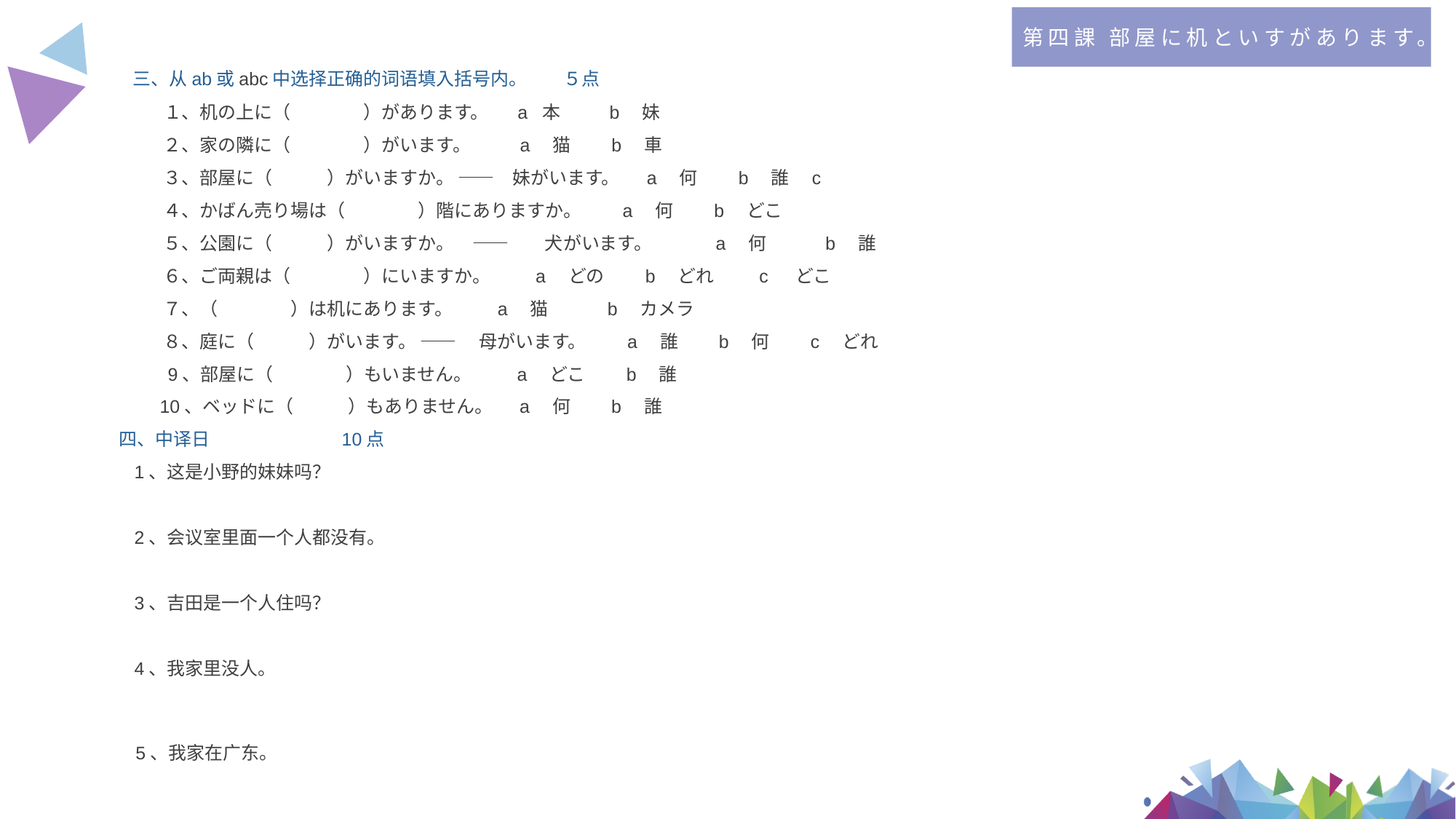

第四課 部屋に机といすがあります。
  三、从ab或abc中选择正确的词语填入括号内。　　５点
 　　１、机の上に（　　　　）があります。      a  本　　  b　妹
 　　２、家の隣に（　　　　）がいます。　　  a　猫　　b　車
 　　３、部屋に（　　　）がいますか。 ——　妹がいます。　 a　何　　b　誰　c
 　　４、かばん売り場は（　　　　）階にありますか。　　a　何　　b　どこ
 　　５、公園に（　　　）がいますか。　——　　犬がいます。　　　 a　何　　　b　誰
 　　６、ご両親は（　　　　）にいますか。　　 a　どの　　b　どれ　 　c 　どこ
 　　７、（　　　　）は机にあります。　　 a　猫　　　b　カメラ
 　　８、庭に（　　　）がいます。 ——　 母がいます。　　a　誰　　b　何　　c　どれ
　　  9、部屋に（　　　　）もいません。　　 a　どこ　　b　誰
　　10、ベッドに（　　　）もありません。　 a　何　　b　誰
四、中译日　　　　　　　10点
   1、这是小野的妹妹吗？

   2、会议室里面一个人都没有。

   3、吉田是一个人住吗？

   4、我家里没人。

  5、我家在广东。